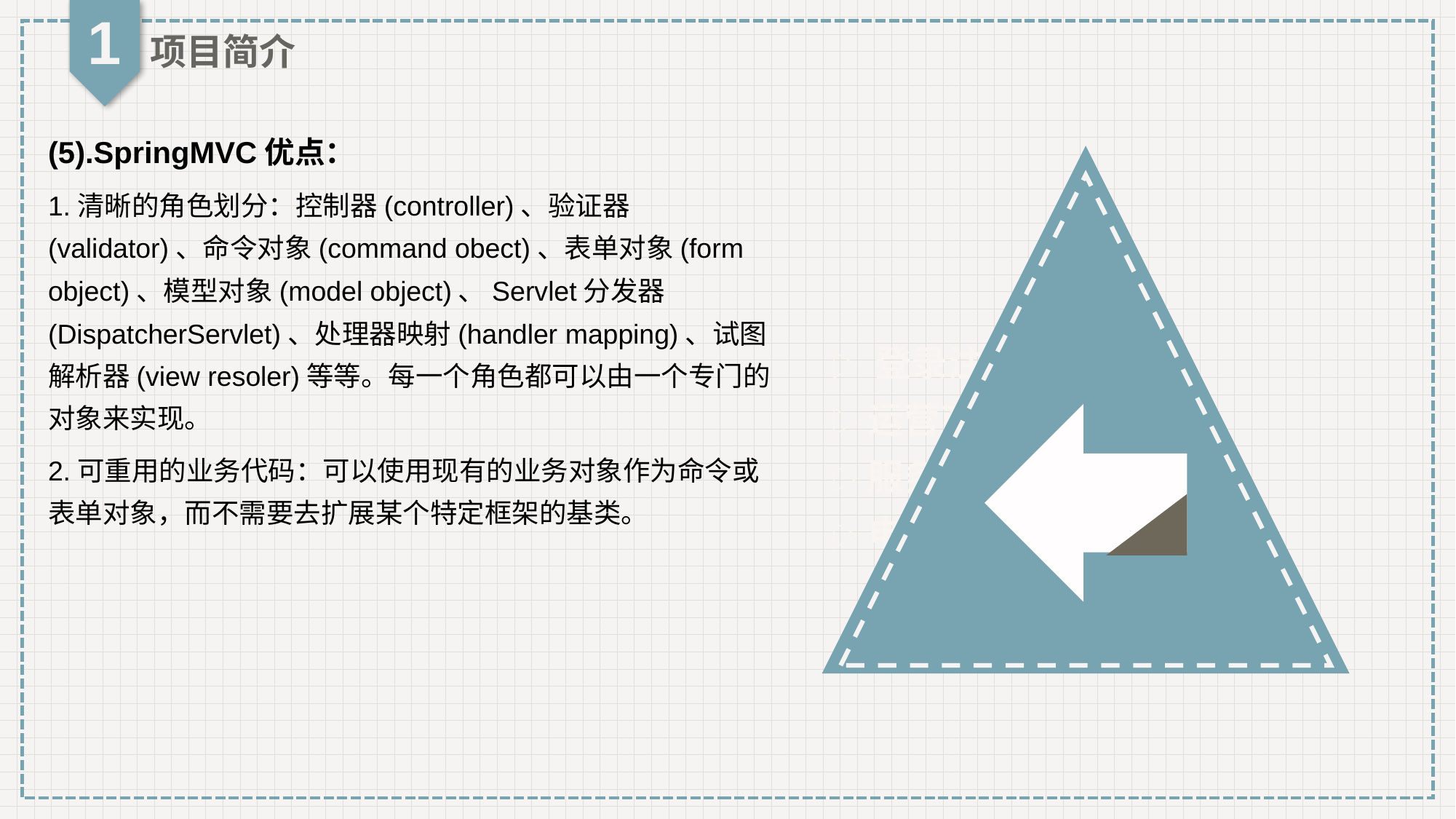

1
项目简介
(5).SpringMVC优点：
1.清晰的角色划分：控制器(controller)、验证器(validator)、命令对象(command obect)、表单对象(form object)、模型对象(model object)、Servlet分发器(DispatcherServlet)、处理器映射(handler mapping)、试图解析器(view resoler)等等。每一个角色都可以由一个专门的对象来实现。
2.可重用的业务代码：可以使用现有的业务对象作为命令或表单对象，而不需要去扩展某个特定框架的基类。

▷ 登录注册：陈晓艺
▷运营商：赵烔
▷服务商：孙戈、刘明宇
▷电子商务：孙慧茹、余波